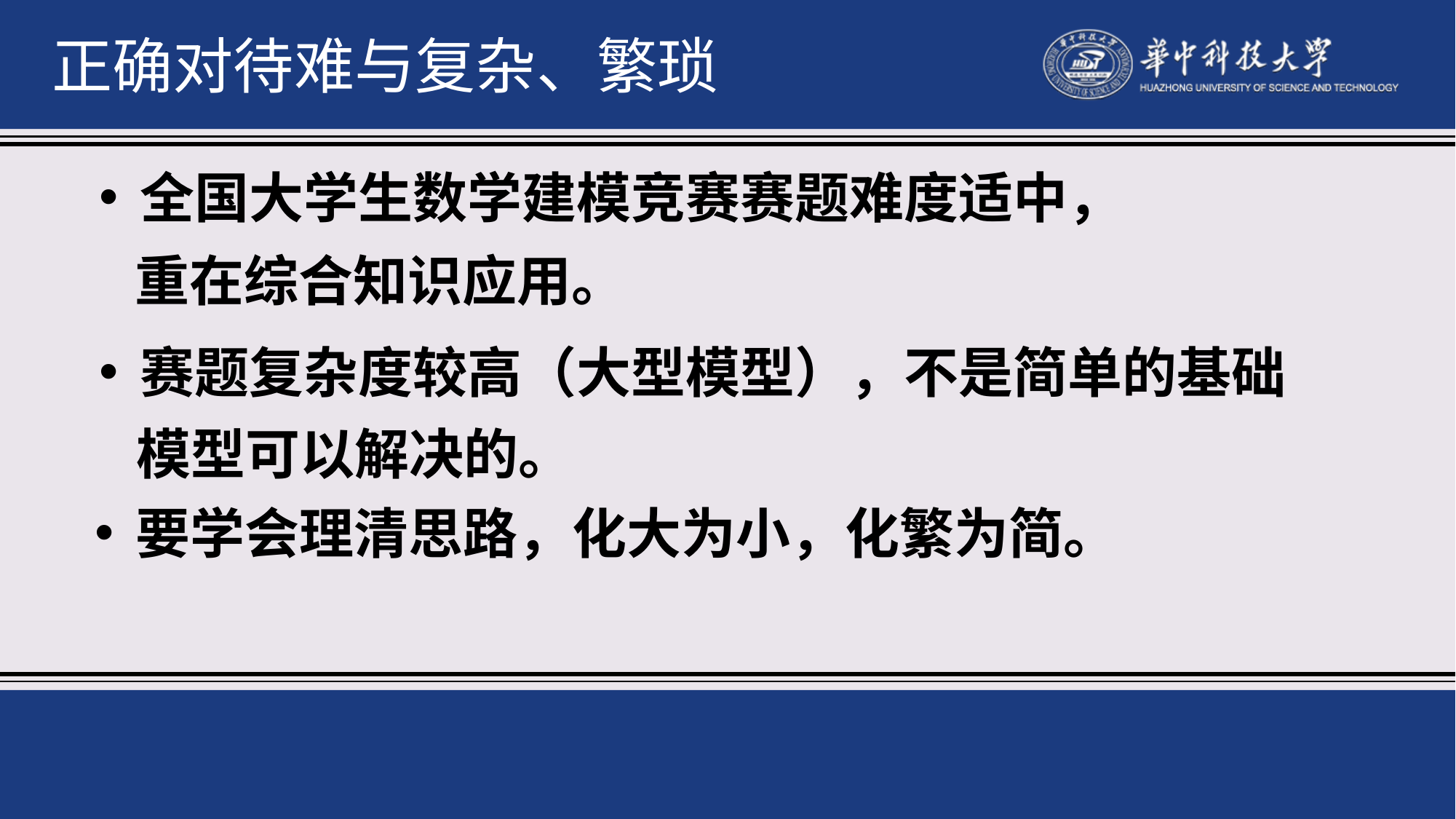

正确对待难与复杂、繁琐
全国大学生数学建模竞赛赛题难度适中，
 重在综合知识应用。
赛题复杂度较高（大型模型），不是简单的基础
 模型可以解决的。
要学会理清思路，化大为小，化繁为简。